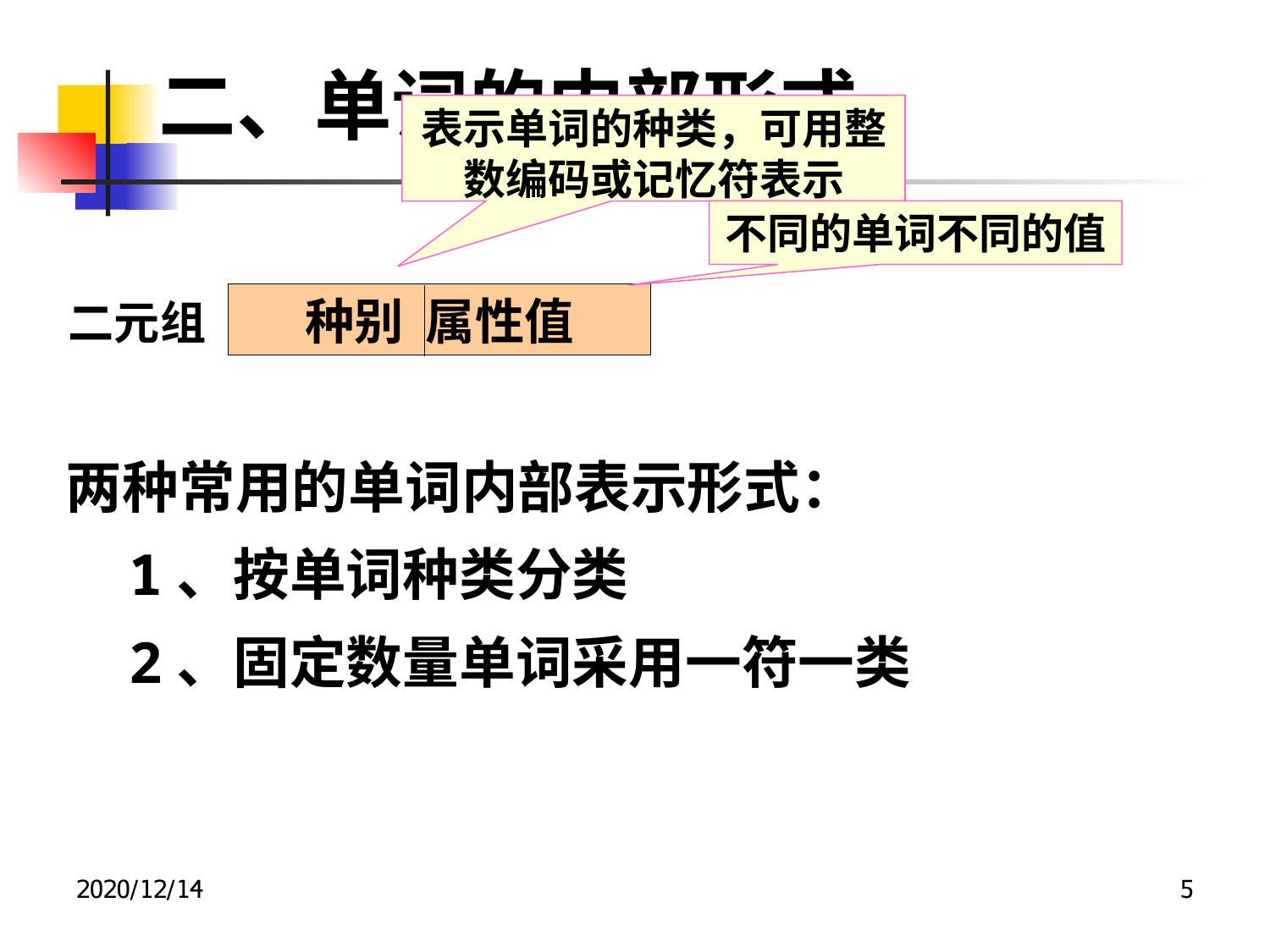

二、单词的内部形式
表示单词的种类，可用整数编码或记忆符表示
不同的单词不同的值
种别  属性值

二元组
两种常用的单词内部表示形式：
1、按单词种类分类
2、固定数量单词采用一符一类

2020/12/14
5